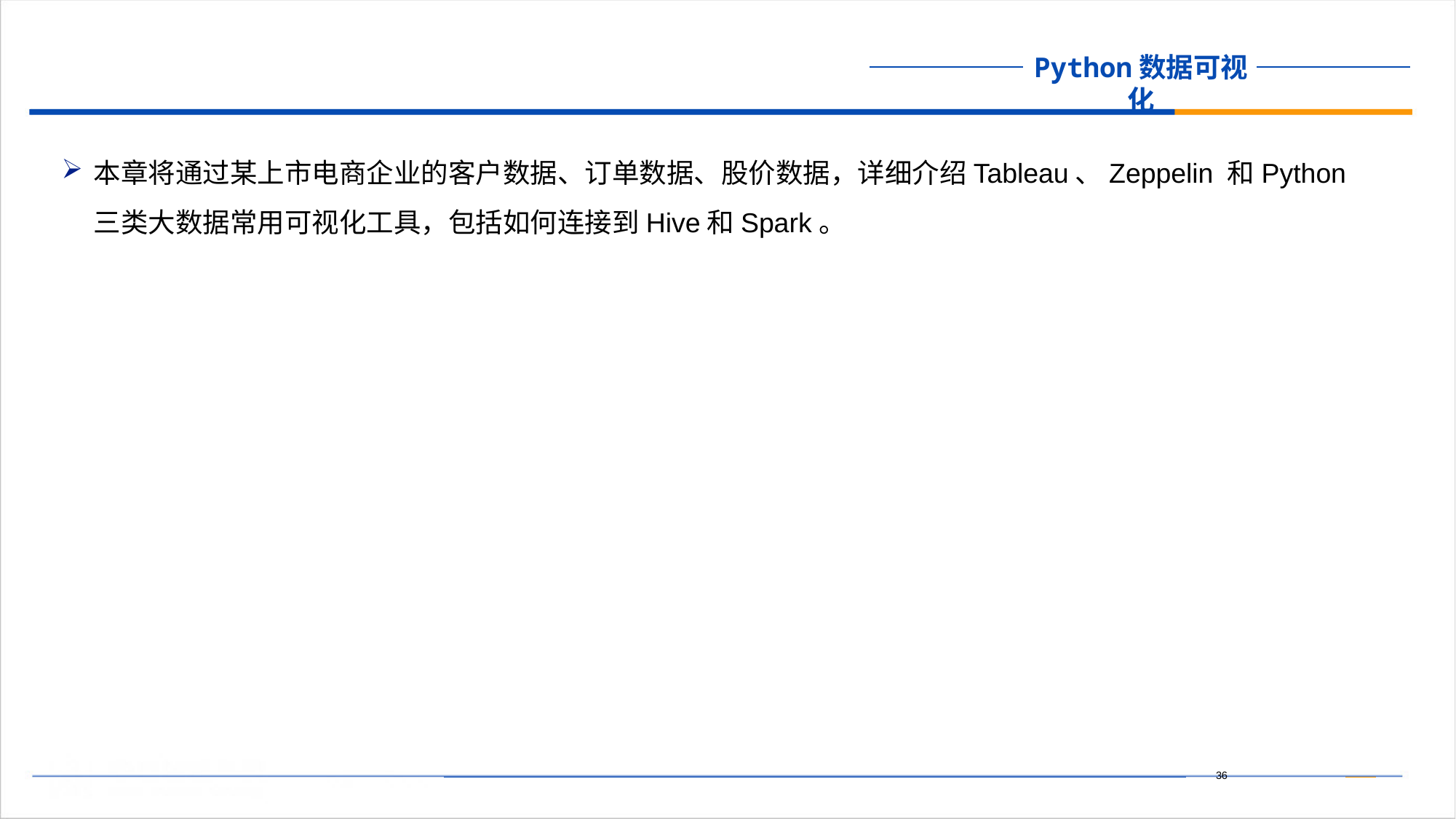

本章将通过某上市电商企业的客户数据、订单数据、股价数据，详细介绍Tableau、Zeppelin 和Python三类大数据常用可视化工具，包括如何连接到Hive和Spark。